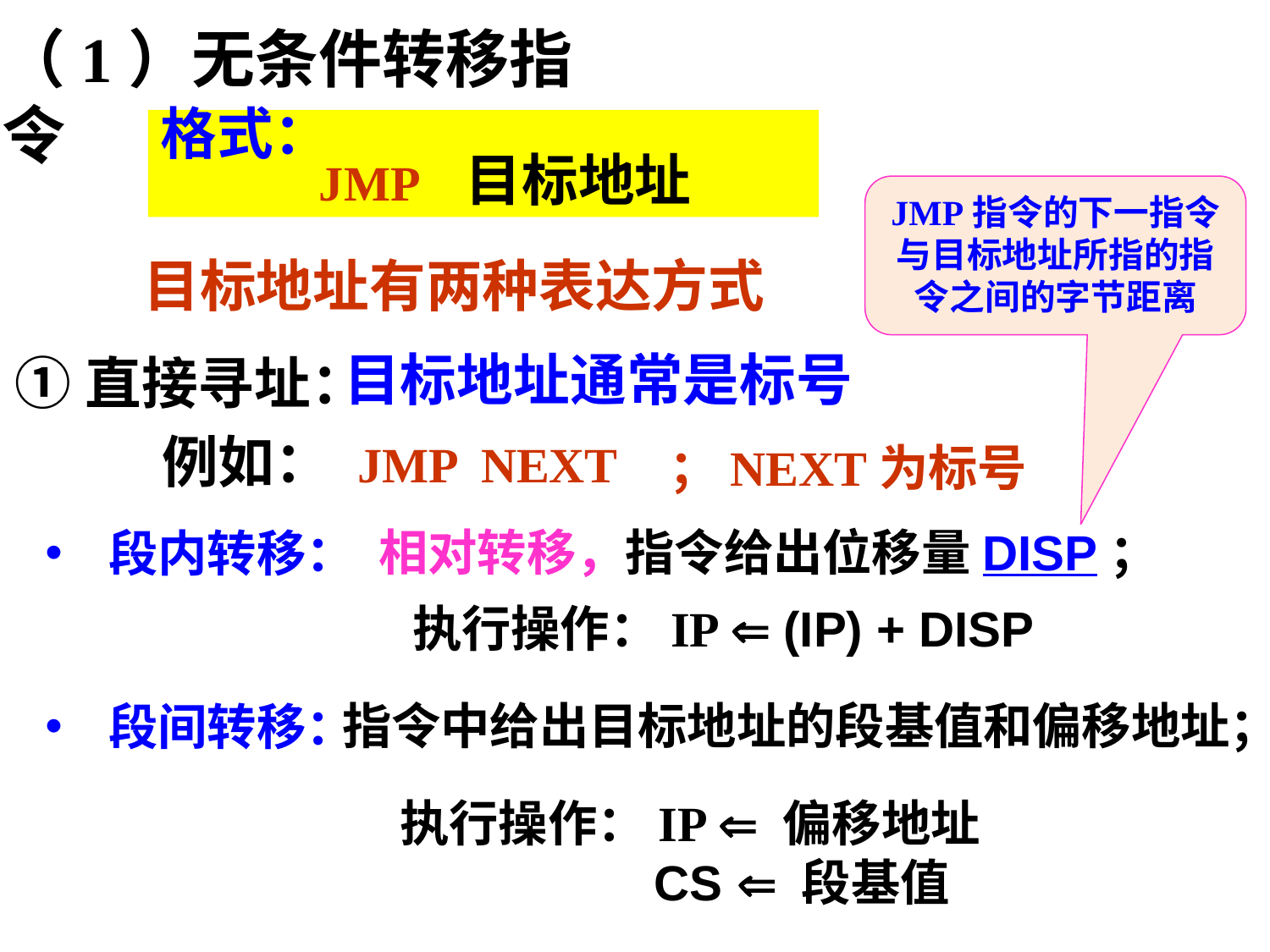

（1）无条件转移指令
格式：
	  JMP  目标地址
JMP指令的下一指令与目标地址所指的指令之间的字节距离
目标地址有两种表达方式
目标地址通常是标号
①直接寻址：
例如： JMP  NEXT
；NEXT为标号
相对转移，指令给出位移量DISP；
段内转移：
执行操作：IP ⇐ (IP) + DISP
指令中给出目标地址的段基值和偏移地址；
段间转移：
执行操作：IP ⇐ 偏移地址
		CS ⇐ 段基值
70